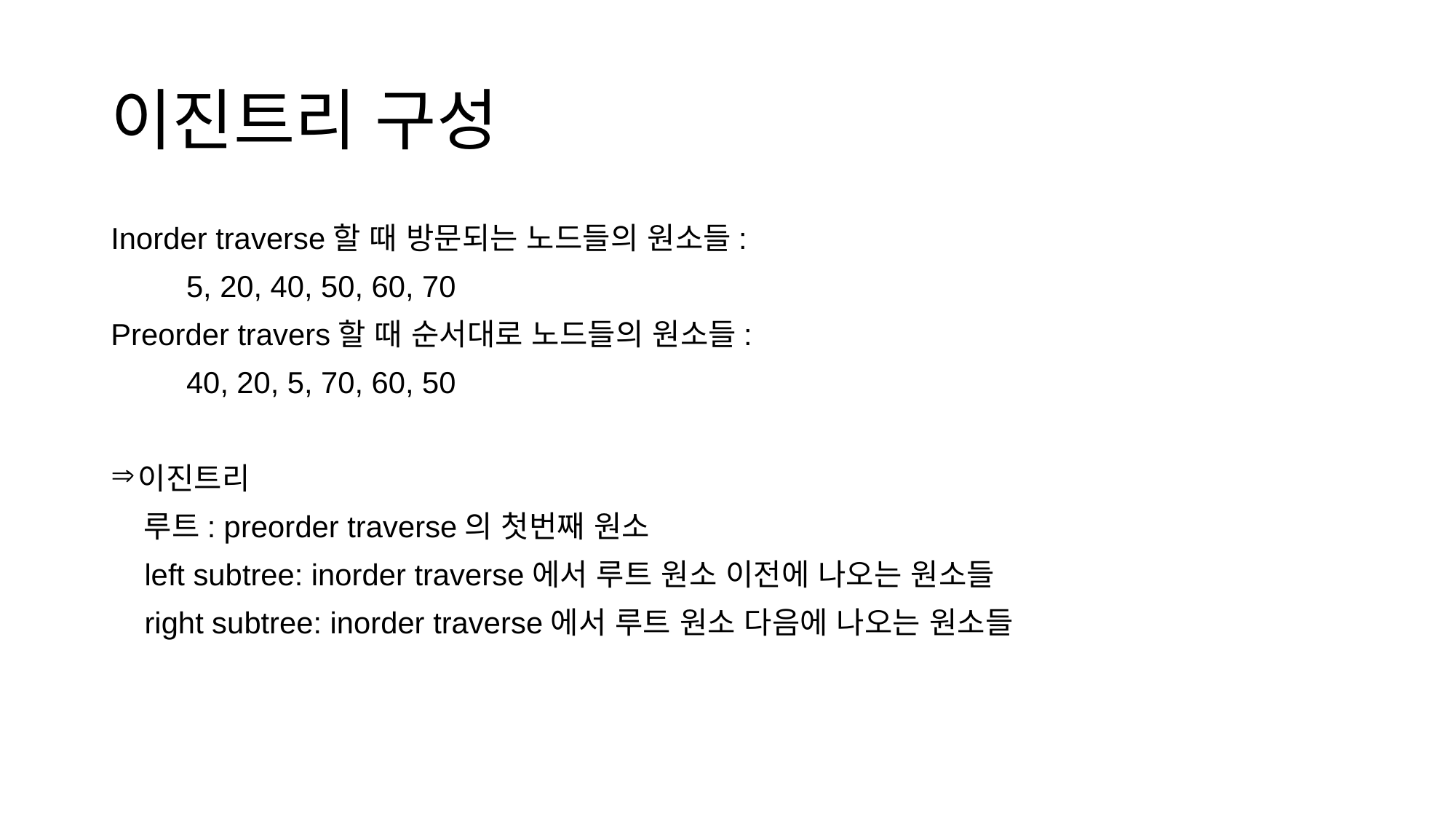

# 이진트리 구성
Inorder traverse할 때 방문되는 노드들의 원소들:
         5, 20, 40, 50, 60, 70
Preorder travers할 때 순서대로 노드들의 원소들:
         40, 20, 5, 70, 60, 50

이진트리
   루트: preorder traverse의 첫번째 원소
    left subtree: inorder traverse에서 루트 원소 이전에 나오는 원소들
    right subtree: inorder traverse에서 루트 원소 다음에 나오는 원소들